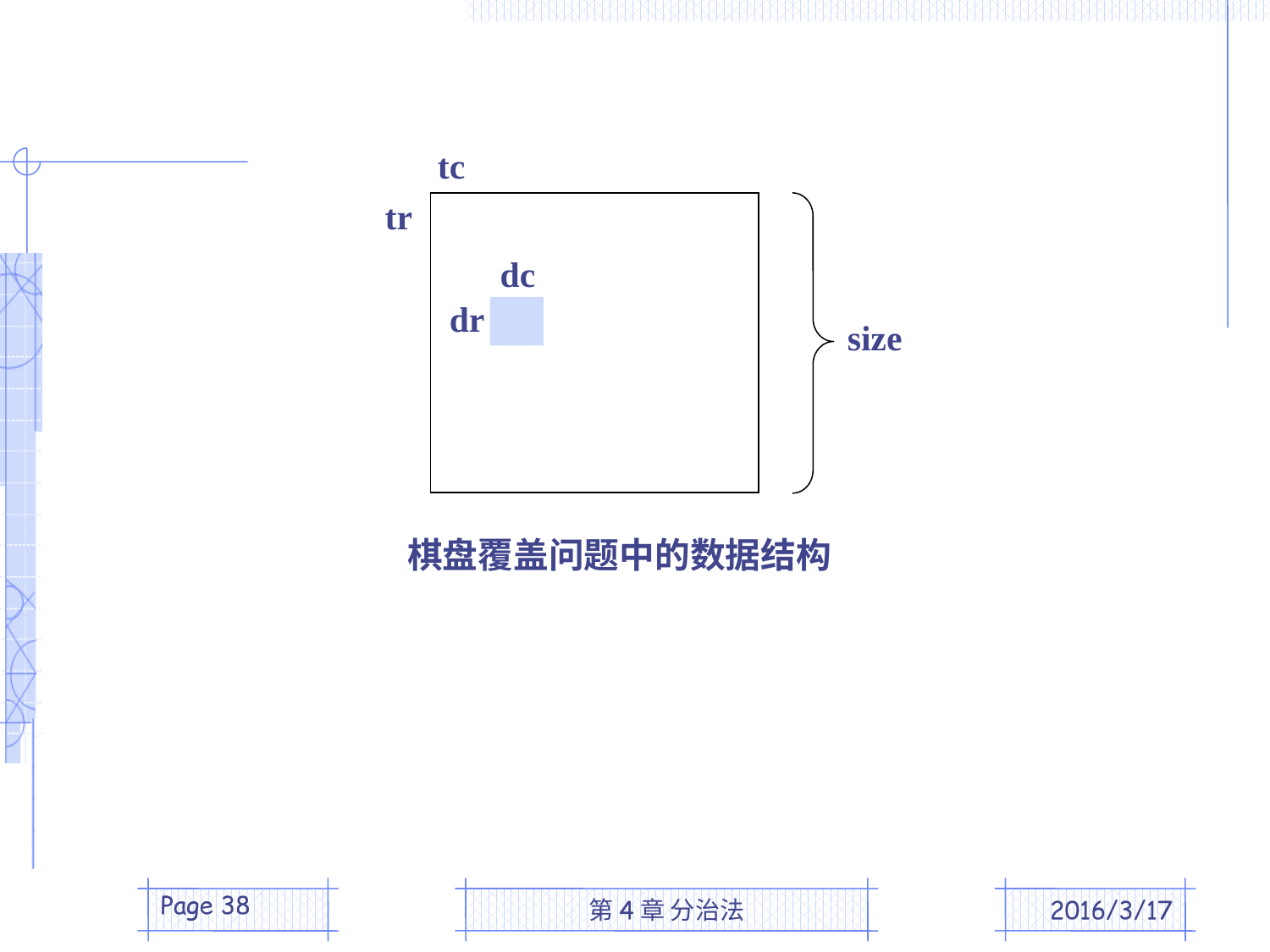

tc

tr
dc
dr

size
棋盘覆盖问题中的数据结构
Page 38
第4章 分治法
2016/3/17